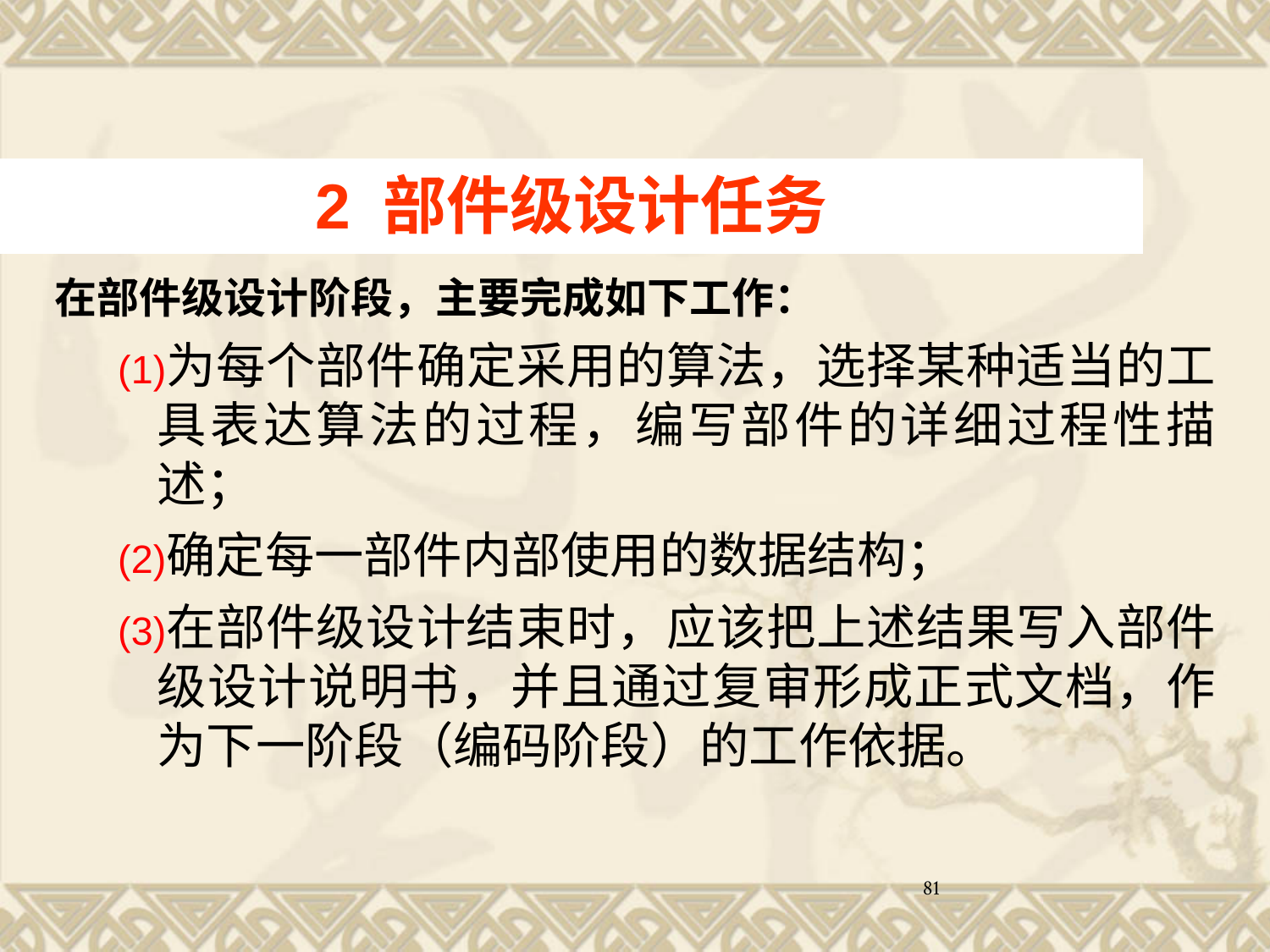

2 部件级设计任务
在部件级设计阶段，主要完成如下工作：
为每个部件确定采用的算法，选择某种适当的工具表达算法的过程，编写部件的详细过程性描述；
确定每一部件内部使用的数据结构；
在部件级设计结束时，应该把上述结果写入部件级设计说明书，并且通过复审形成正式文档，作为下一阶段（编码阶段）的工作依据。
81